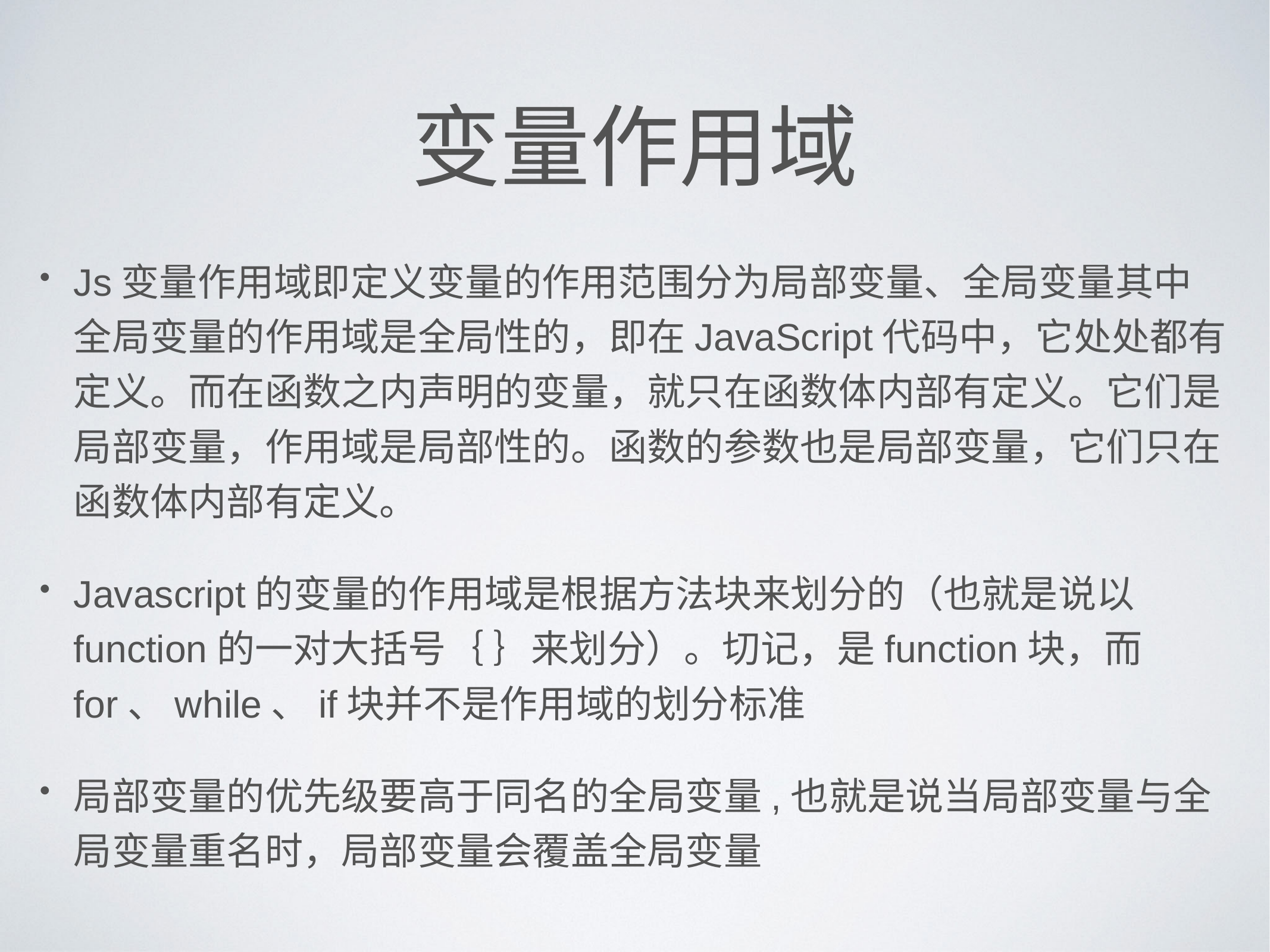

# 变量作用域
Js变量作用域即定义变量的作用范围分为局部变量、全局变量其中全局变量的作用域是全局性的，即在JavaScript代码中，它处处都有定义。而在函数之内声明的变量，就只在函数体内部有定义。它们是局部变量，作用域是局部性的。函数的参数也是局部变量，它们只在函数体内部有定义。
Javascript的变量的作用域是根据方法块来划分的（也就是说以function的一对大括号｛ ｝来划分）。切记，是function块，而for、while、if块并不是作用域的划分标准
局部变量的优先级要高于同名的全局变量,也就是说当局部变量与全局变量重名时，局部变量会覆盖全局变量